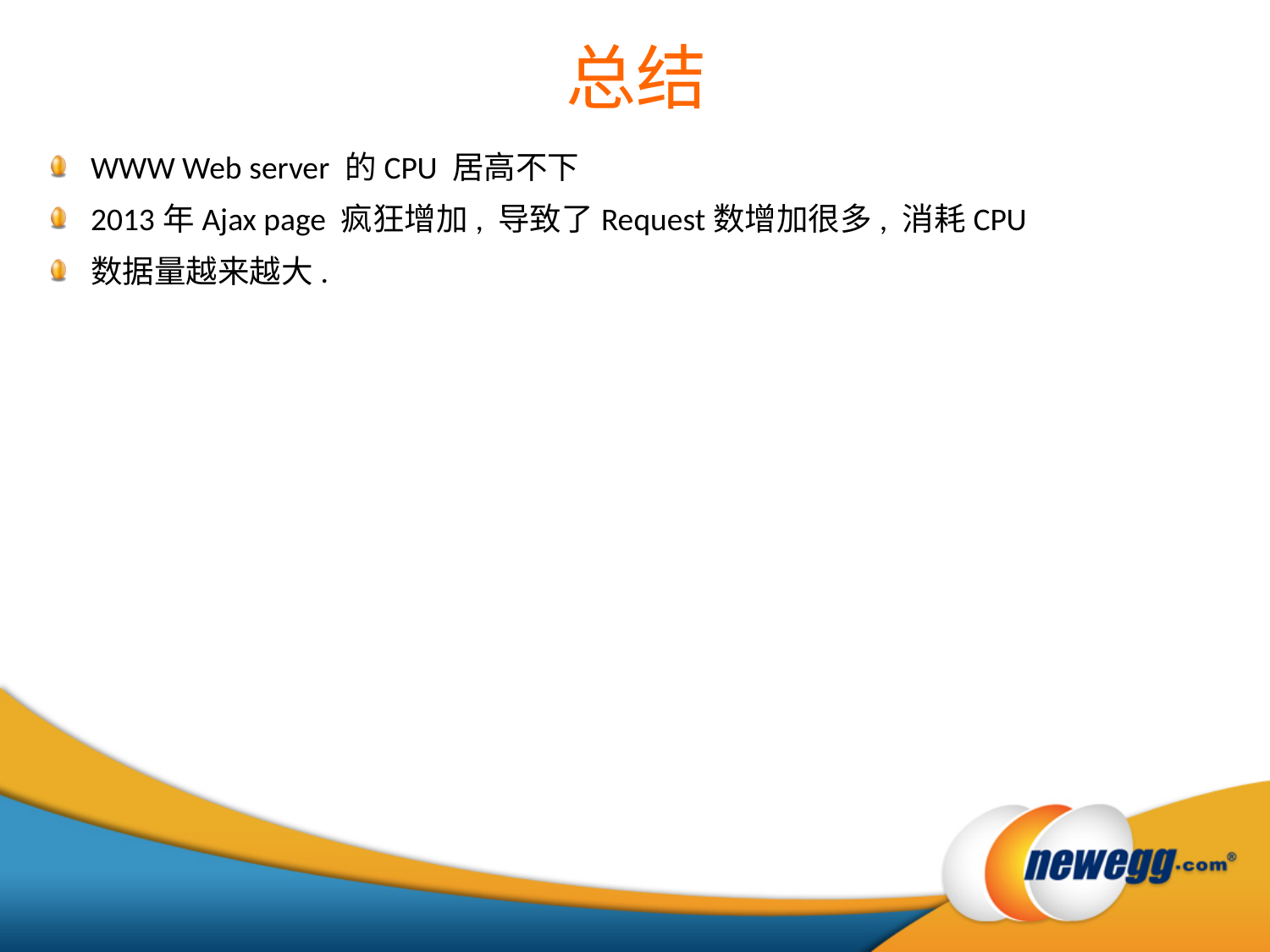

# 总结
WWW Web server 的CPU 居高不下
2013年Ajax page 疯狂增加, 导致了Request数增加很多, 消耗CPU
数据量越来越大.